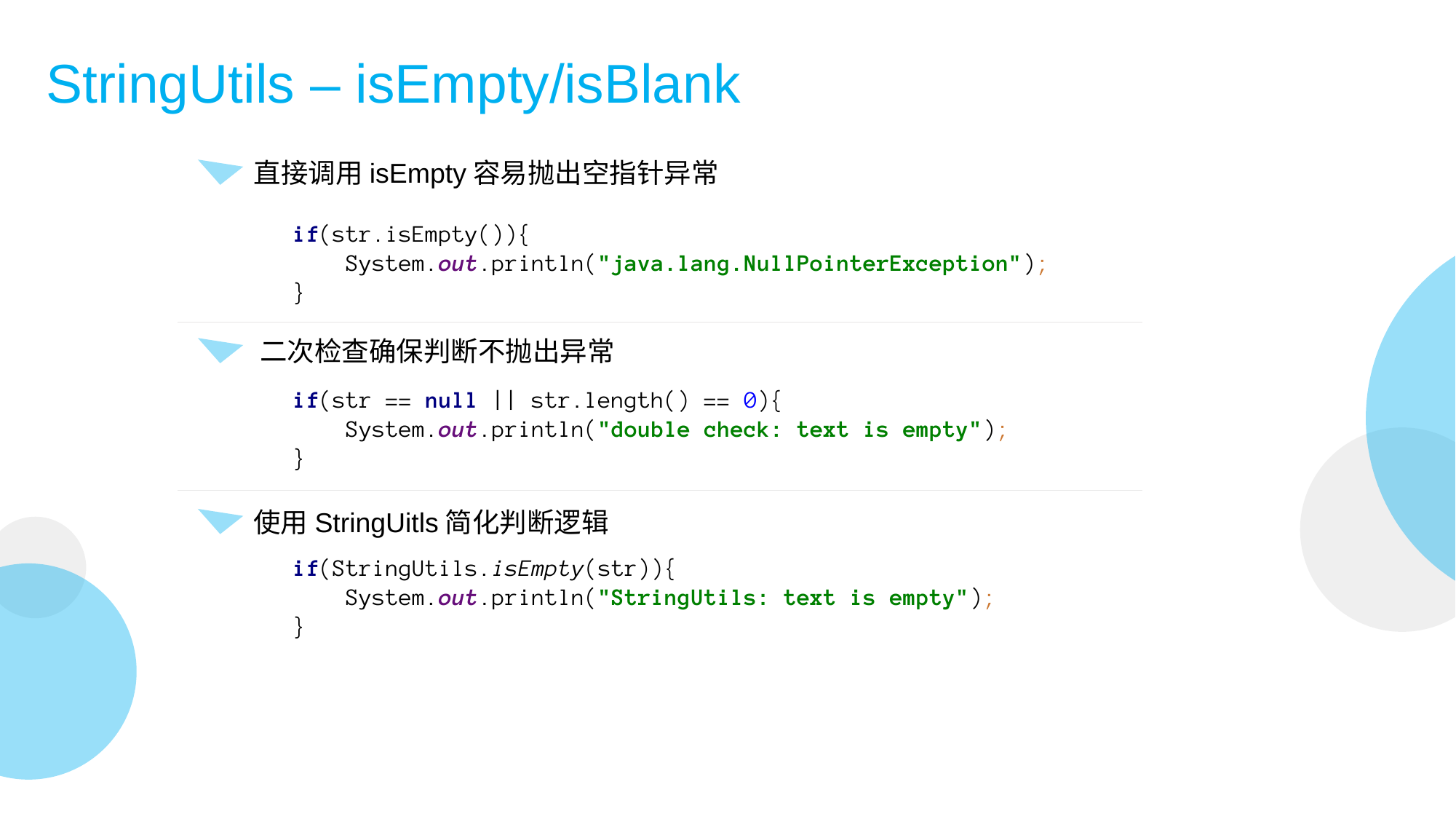

# StringUtils – isEmpty/isBlank
直接调用isEmpty容易抛出空指针异常

if(str.isEmpty()){
    System.out.println("java.lang.NullPointerException");
}

二次检查确保判断不抛出异常

if(str == null || str.length() == 0){
    System.out.println("double check: text is empty");
}

使用StringUitls简化判断逻辑

if(StringUtils.isEmpty(str)){
    System.out.println("StringUtils: text is empty");
}